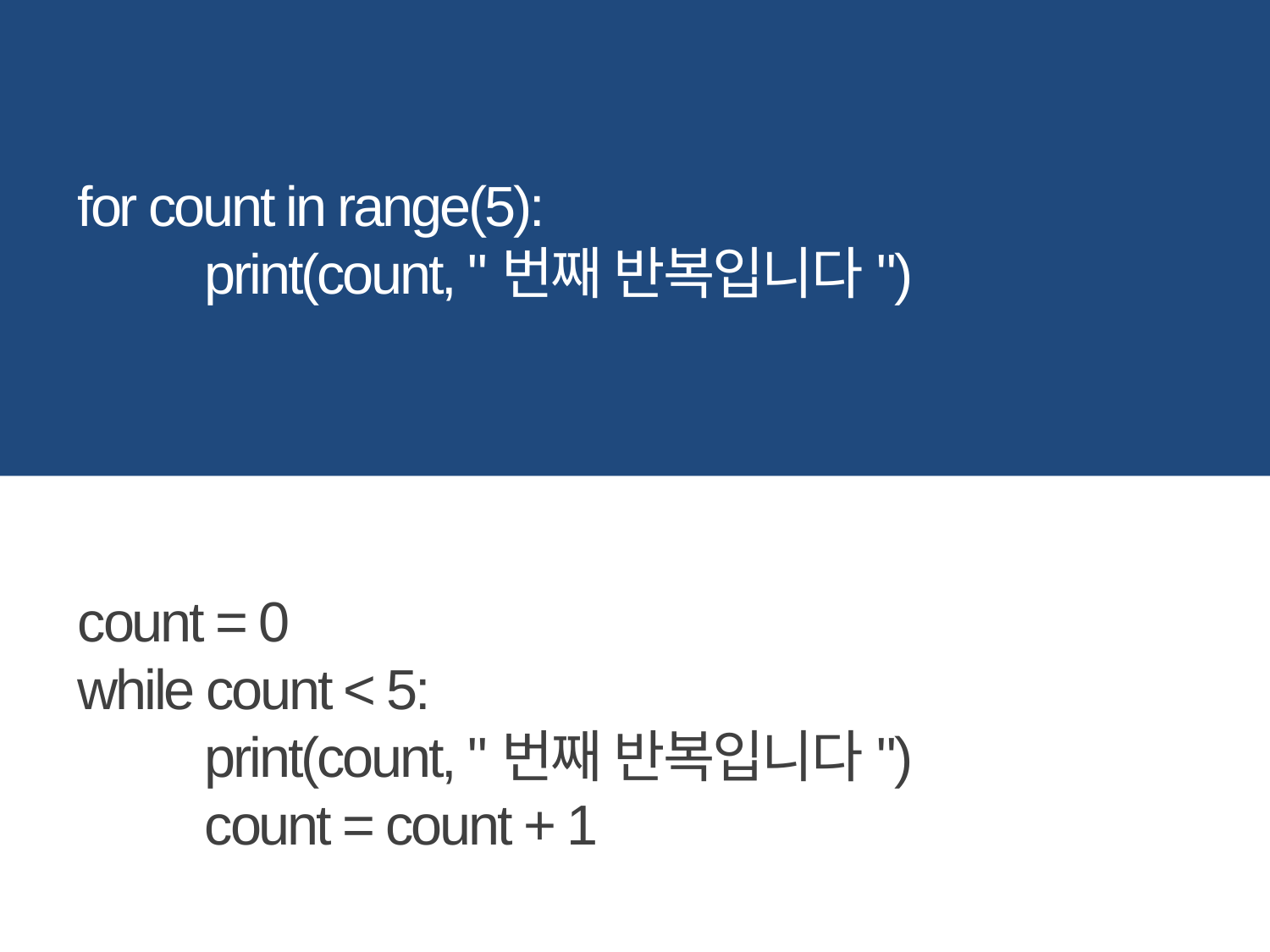

for count in range(5):
	print(count, "번째 반복입니다")

count = 0
while count < 5:
	print(count, "번째 반복입니다")
	count = count + 1